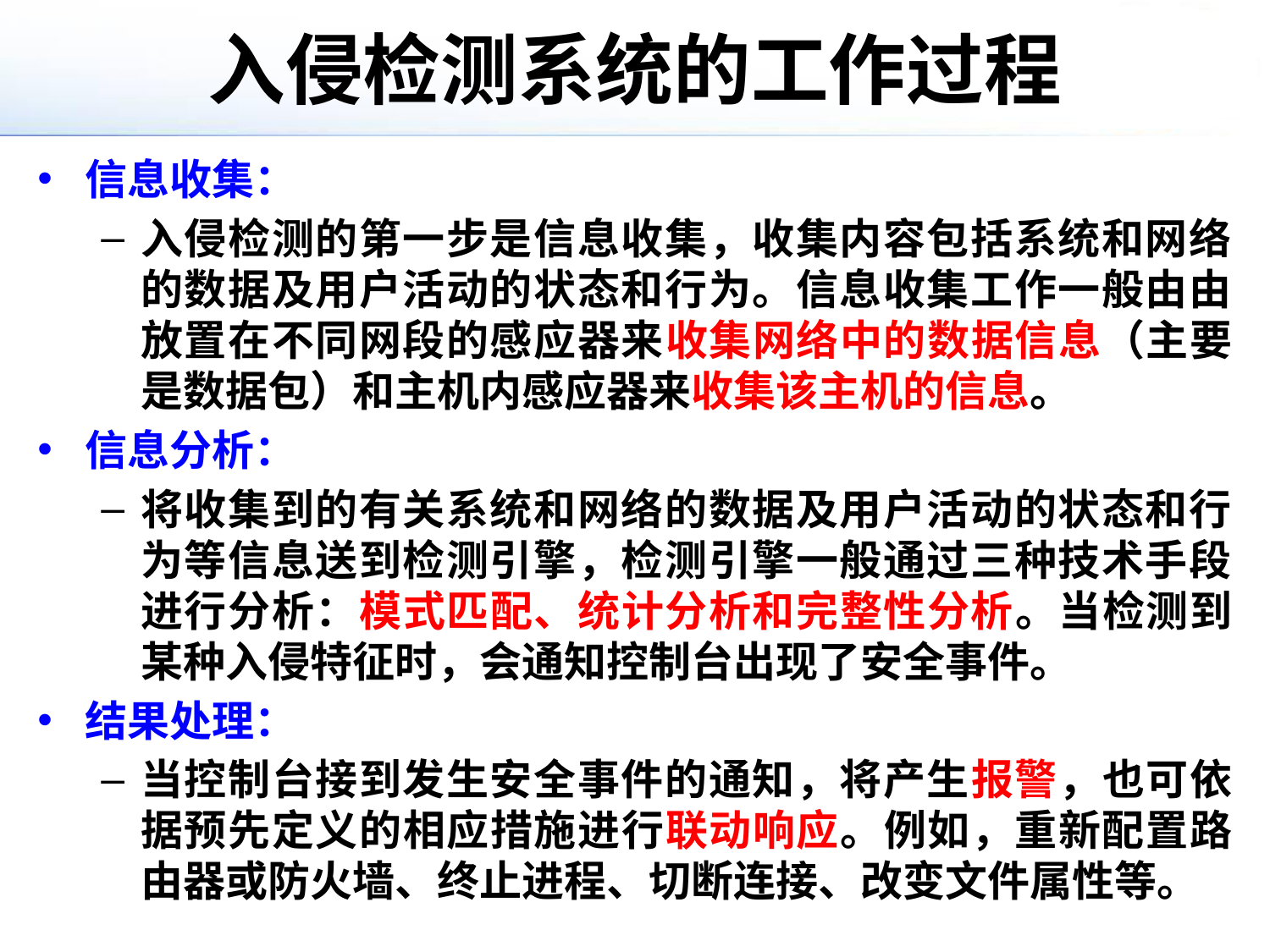

# 入侵检测系统的工作过程
信息收集：
入侵检测的第一步是信息收集，收集内容包括系统和网络的数据及用户活动的状态和行为。信息收集工作一般由由放置在不同网段的感应器来收集网络中的数据信息（主要是数据包）和主机内感应器来收集该主机的信息。
信息分析：
将收集到的有关系统和网络的数据及用户活动的状态和行为等信息送到检测引擎，检测引擎一般通过三种技术手段进行分析：模式匹配、统计分析和完整性分析。当检测到某种入侵特征时，会通知控制台出现了安全事件。
结果处理：
当控制台接到发生安全事件的通知，将产生报警，也可依据预先定义的相应措施进行联动响应。例如，重新配置路由器或防火墙、终止进程、切断连接、改变文件属性等。